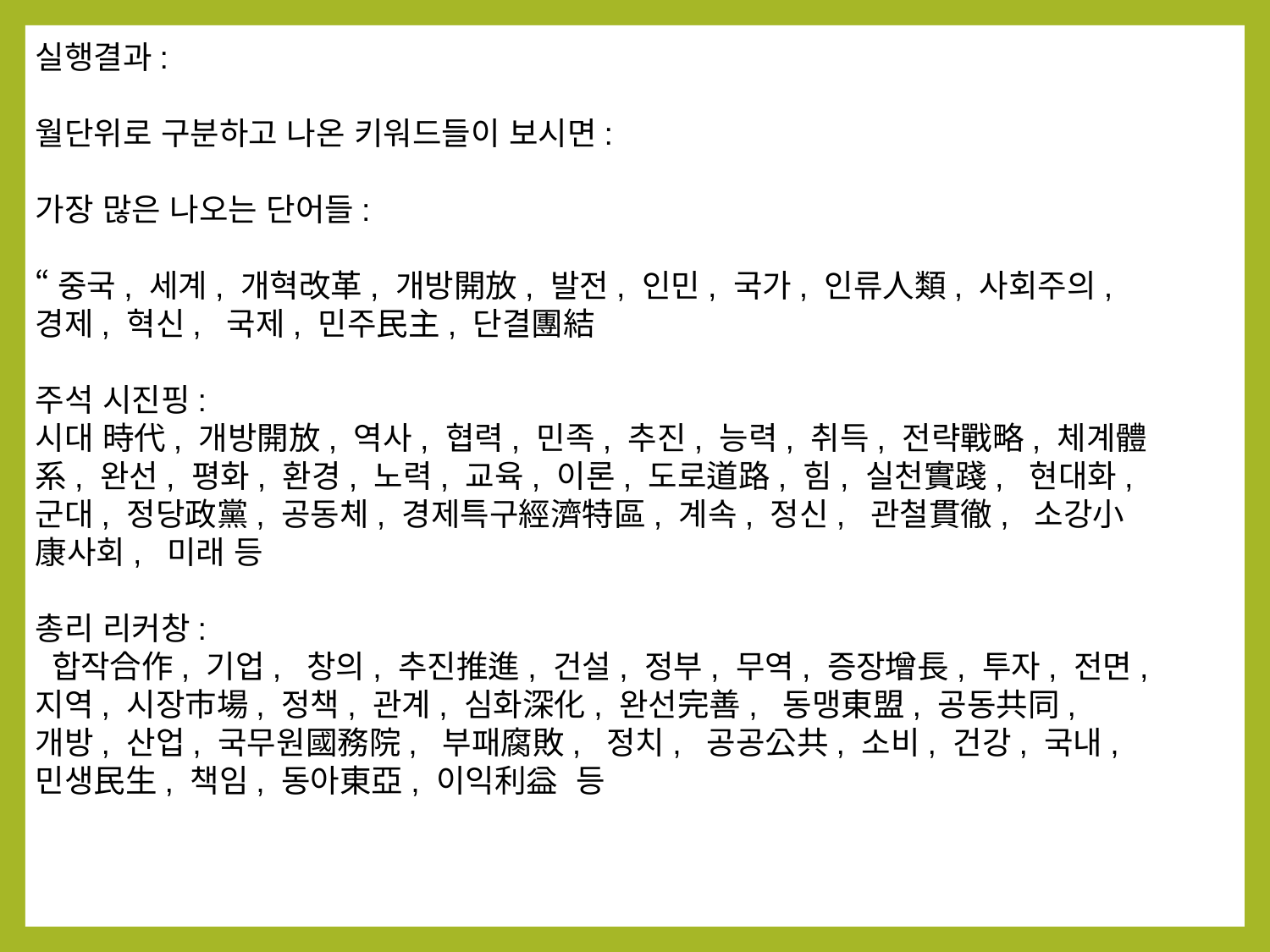

실행결과:

월단위로 구분하고 나온 키워드들이 보시면:

가장 많은 나오는 단어들:

“중국, 세계, 개혁改革, 개방開放, 발전, 인민, 국가, 인류人類, 사회주의, 경제, 혁신,  국제, 민주民主, 단결團結

주석 시진핑:
시대 時代, 개방開放, 역사, 협력, 민족, 추진, 능력, 취득, 전략戰略, 체계體系, 완선, 평화, 환경, 노력, 교육, 이론, 도로道路, 힘, 실천實踐,  현대화, 군대, 정당政黨, 공동체, 경제특구經濟特區, 계속, 정신,  관철貫徹,  소강小康사회,  미래 등

총리 리커창:
 합작合作, 기업,  창의, 추진推進, 건설, 정부, 무역, 증장增長, 투자, 전면, 지역, 시장市場, 정책, 관계, 심화深化, 완선完善,  동맹東盟, 공동共同, 개방, 산업, 국무원國務院,  부패腐敗,  정치,  공공公共, 소비, 건강, 국내, 민생民生, 책임, 동아東亞, 이익利益  등